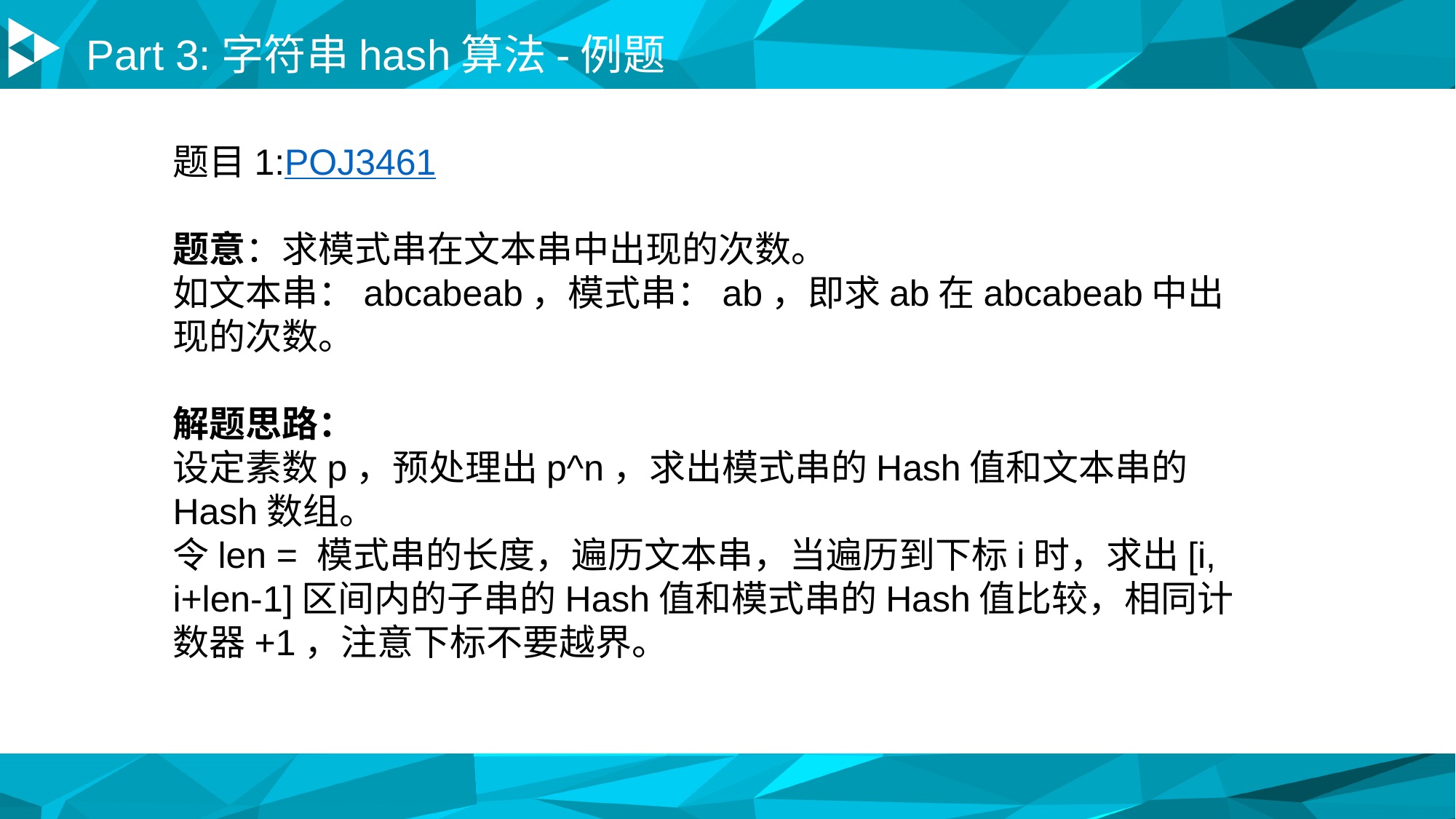

Part 3:字符串hash算法-例题
题目1:POJ3461

题意：求模式串在文本串中出现的次数。
如文本串：abcabeab，模式串：ab，即求ab在abcabeab中出现的次数。

解题思路：
设定素数p，预处理出p^n，求出模式串的Hash值和文本串的Hash数组。
令len = 模式串的长度，遍历文本串，当遍历到下标i时，求出[i, i+len-1]区间内的子串的Hash值和模式串的Hash值比较，相同计数器+1，注意下标不要越界。

Use professional words and phrases
Accuracy and official
Passive voice is common（被动语态常见）